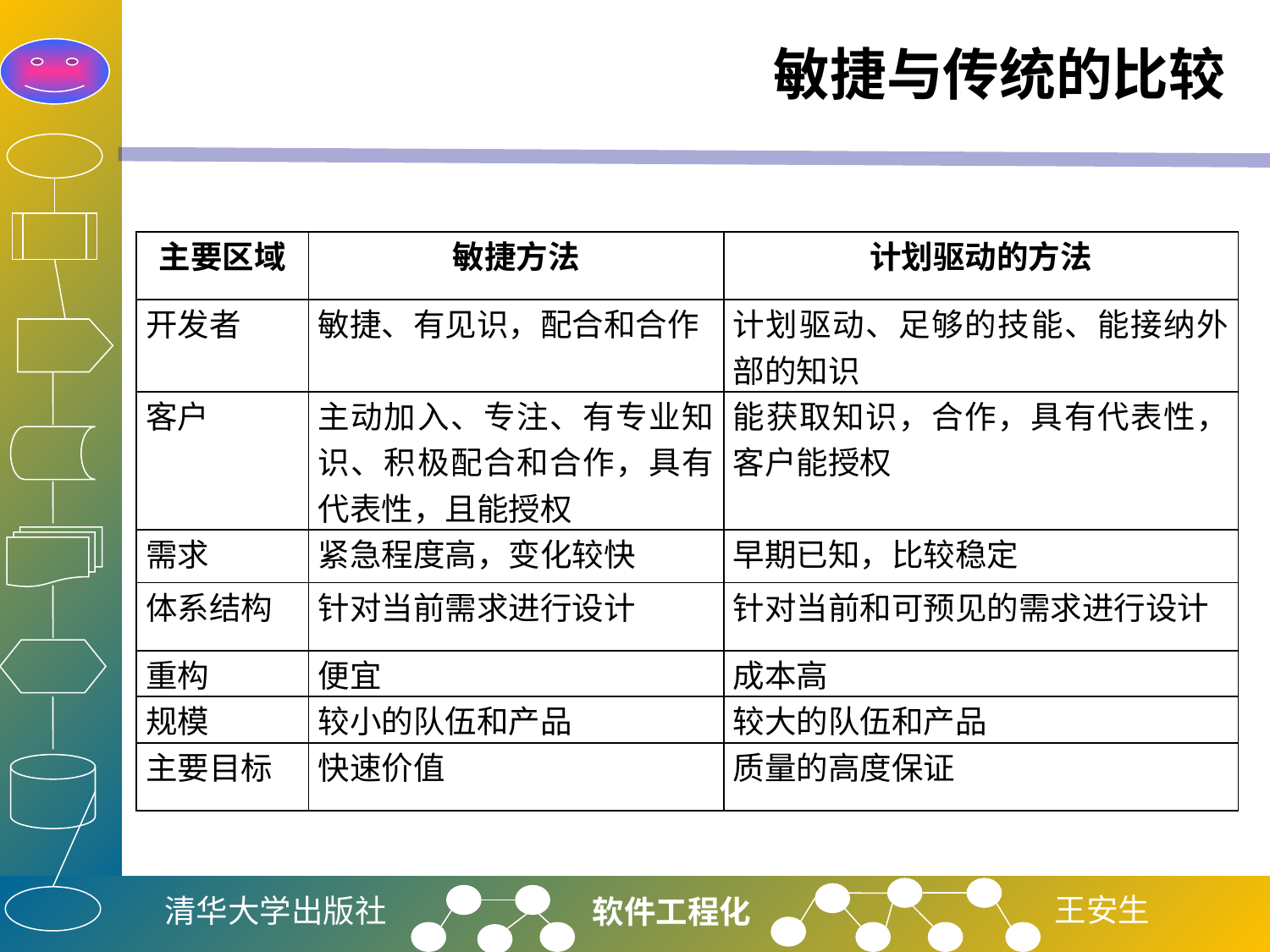

# 敏捷与传统的比较
| 主要区域 | 敏捷方法 | 计划驱动的方法 |
| --- | --- | --- |
| 开发者 | 敏捷、有见识，配合和合作 | 计划驱动、足够的技能、能接纳外部的知识 |
| 客户 | 主动加入、专注、有专业知识、积极配合和合作，具有代表性，且能授权 | 能获取知识，合作，具有代表性，客户能授权 |
| 需求 | 紧急程度高，变化较快 | 早期已知，比较稳定 |
| 体系结构 | 针对当前需求进行设计 | 针对当前和可预见的需求进行设计 |
| 重构 | 便宜 | 成本高 |
| 规模 | 较小的队伍和产品 | 较大的队伍和产品 |
| 主要目标 | 快速价值 | 质量的高度保证 |